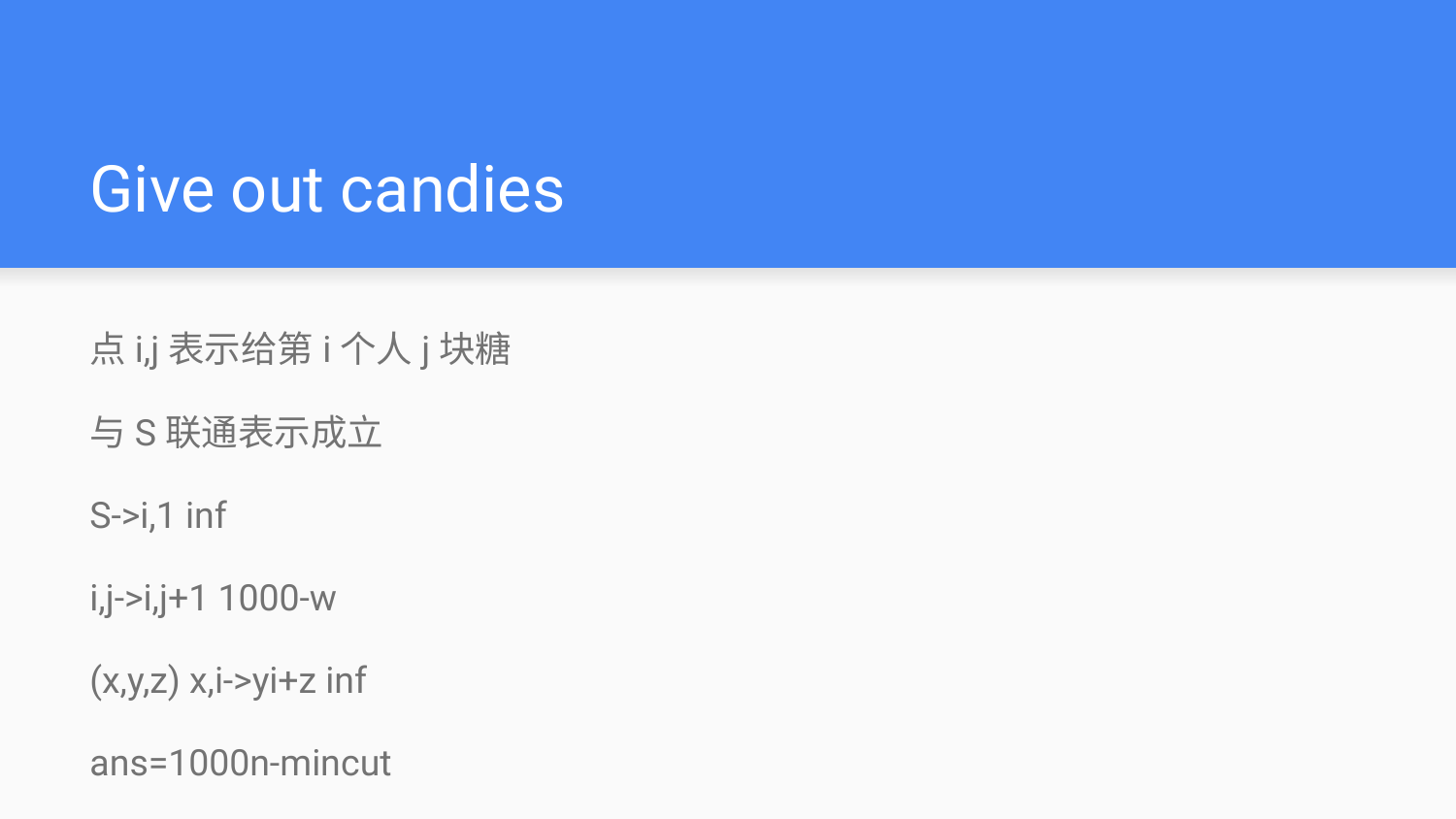

# Give out candies
点i,j表示给第i个人j块糖
与S联通表示成立
S->i,1 inf
i,j->i,j+1 1000-w
(x,y,z) x,i->yi+z inf
ans=1000n-mincut